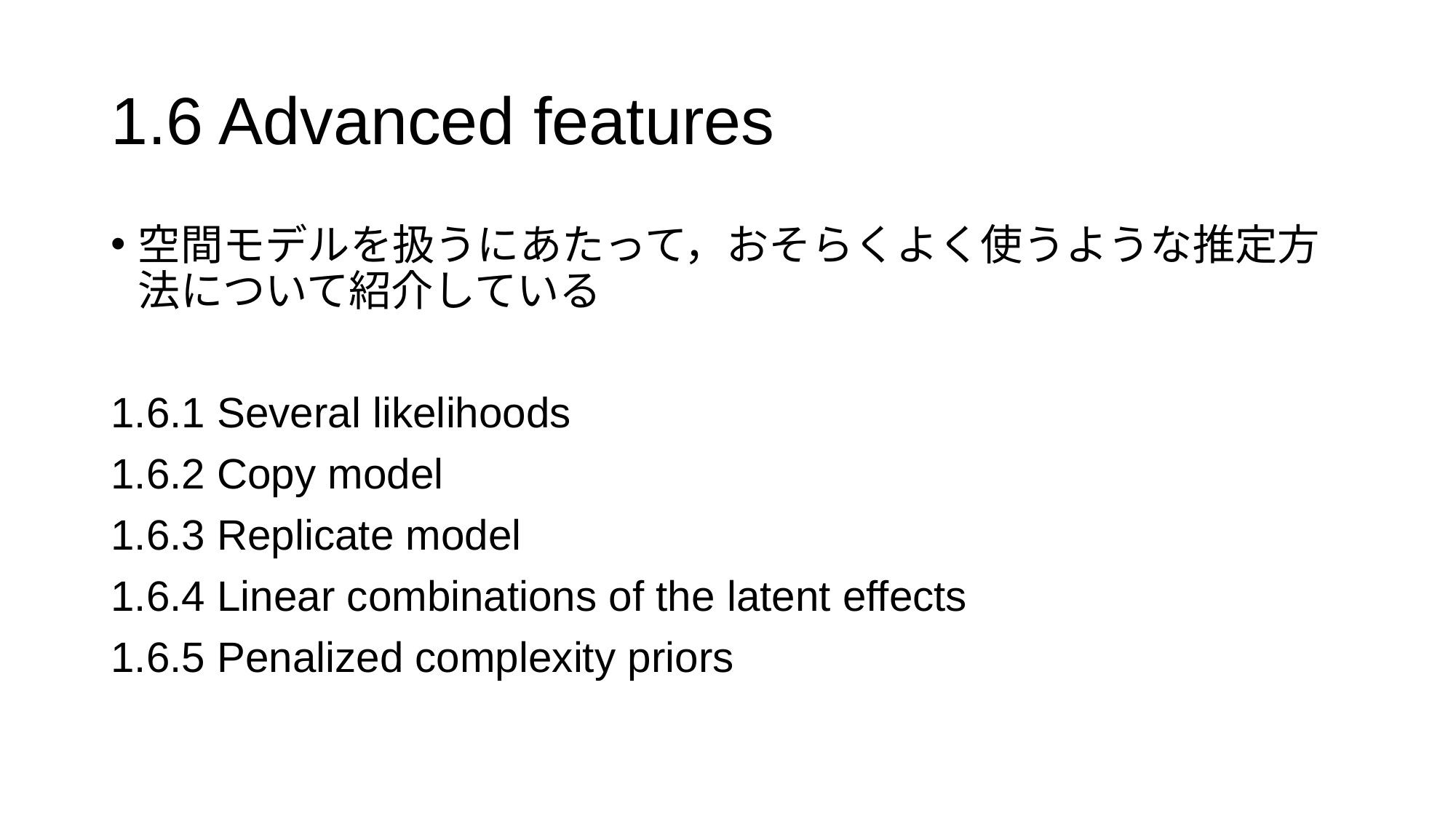

# 1.6 Advanced features
空間モデルを扱うにあたって，おそらくよく使うような推定方法について紹介している

1.6.1 Several likelihoods
1.6.2 Copy model
1.6.3 Replicate model
1.6.4 Linear combinations of the latent effects
1.6.5 Penalized complexity priors